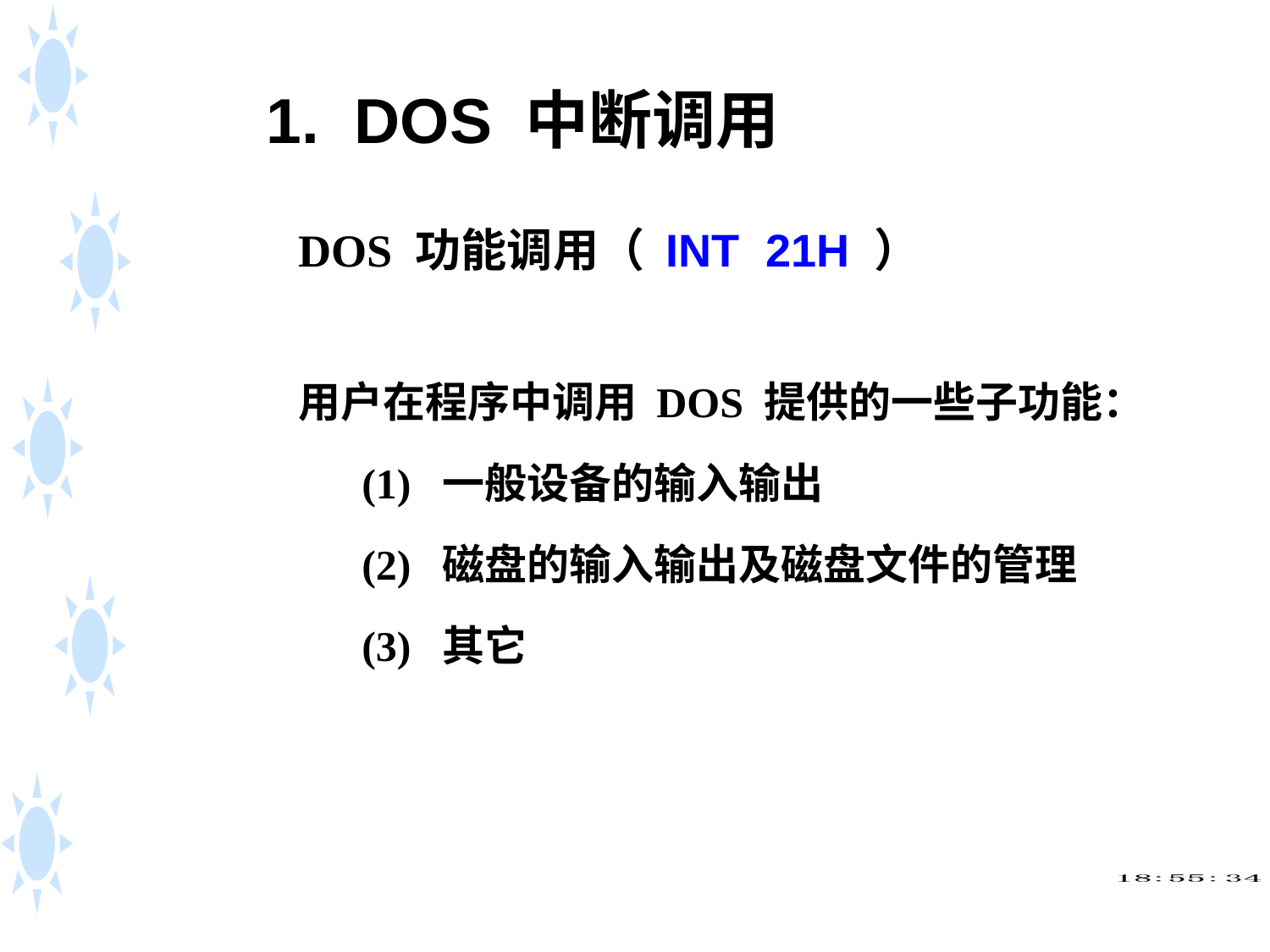

1.  DOS 中断调用
DOS 功能调用（ INT  21H ）

用户在程序中调用 DOS 提供的一些子功能：
(1)  一般设备的输入输出
(2)  磁盘的输入输出及磁盘文件的管理
(3)  其它